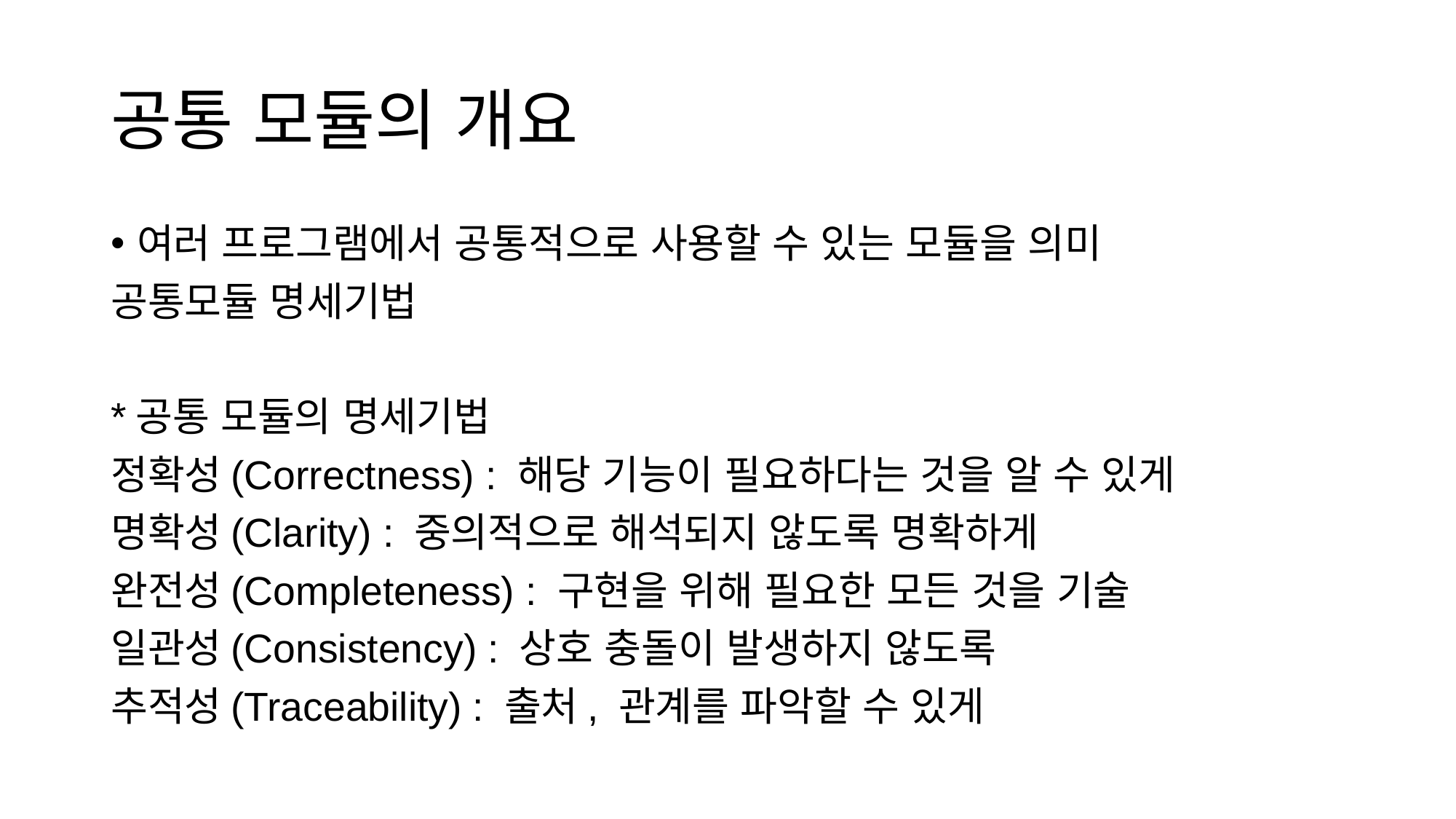

# 공통 모듈의 개요
여러 프로그램에서 공통적으로 사용할 수 있는 모듈을 의미
공통모듈 명세기법

*공통 모듈의 명세기법
정확성(Correctness) : 해당 기능이 필요하다는 것을 알 수 있게
명확성(Clarity) : 중의적으로 해석되지 않도록 명확하게
완전성(Completeness) : 구현을 위해 필요한 모든 것을 기술
일관성(Consistency) : 상호 충돌이 발생하지 않도록
추적성(Traceability) : 출처, 관계를 파악할 수 있게